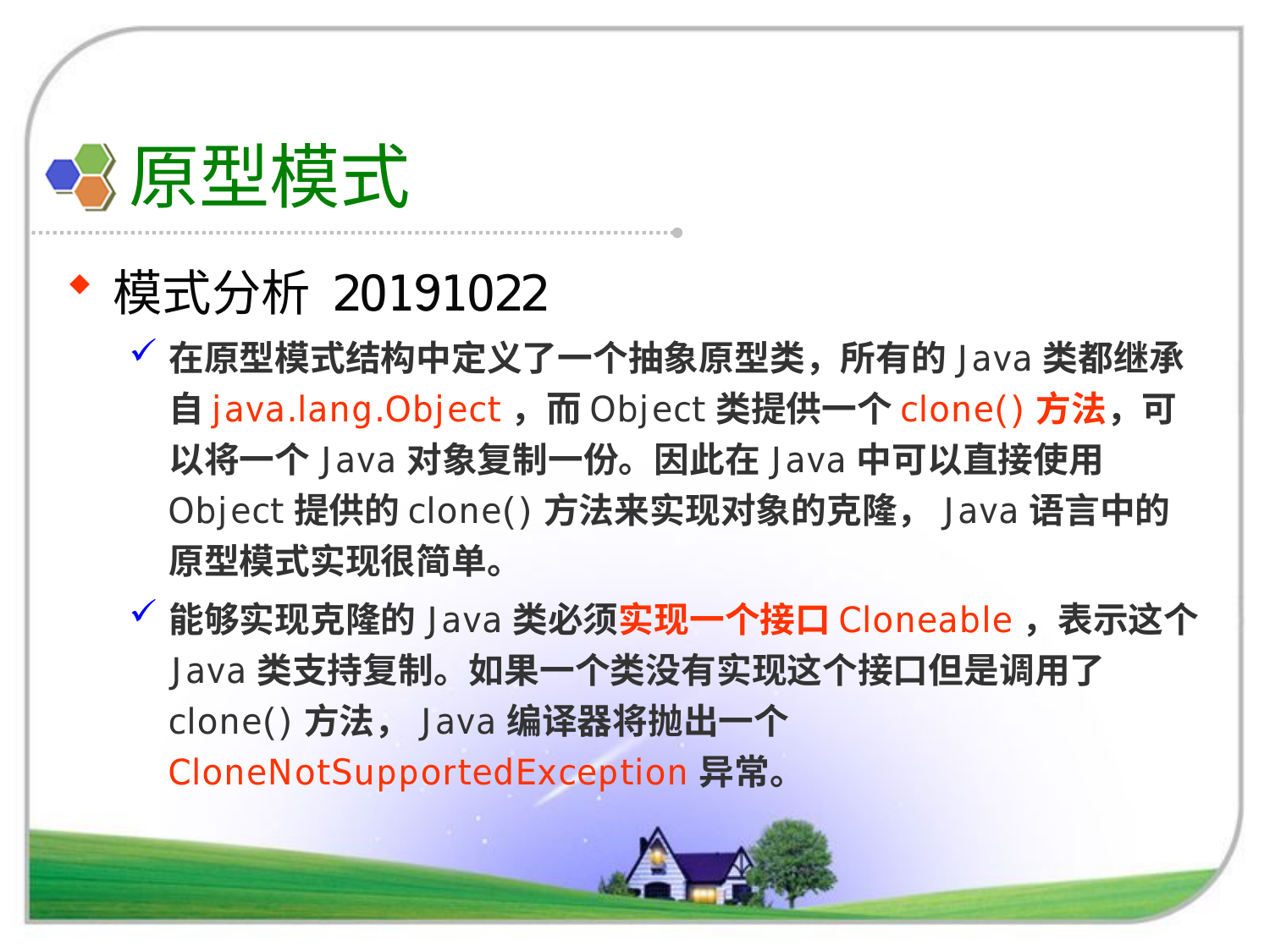

# 原型模式
模式分析 20191022
在原型模式结构中定义了一个抽象原型类，所有的Java类都继承自java.lang.Object，而Object类提供一个clone()方法，可以将一个Java对象复制一份。因此在Java中可以直接使用Object提供的clone()方法来实现对象的克隆，Java语言中的原型模式实现很简单。
能够实现克隆的Java类必须实现一个接口Cloneable，表示这个Java类支持复制。如果一个类没有实现这个接口但是调用了clone()方法，Java编译器将抛出一个CloneNotSupportedException异常。